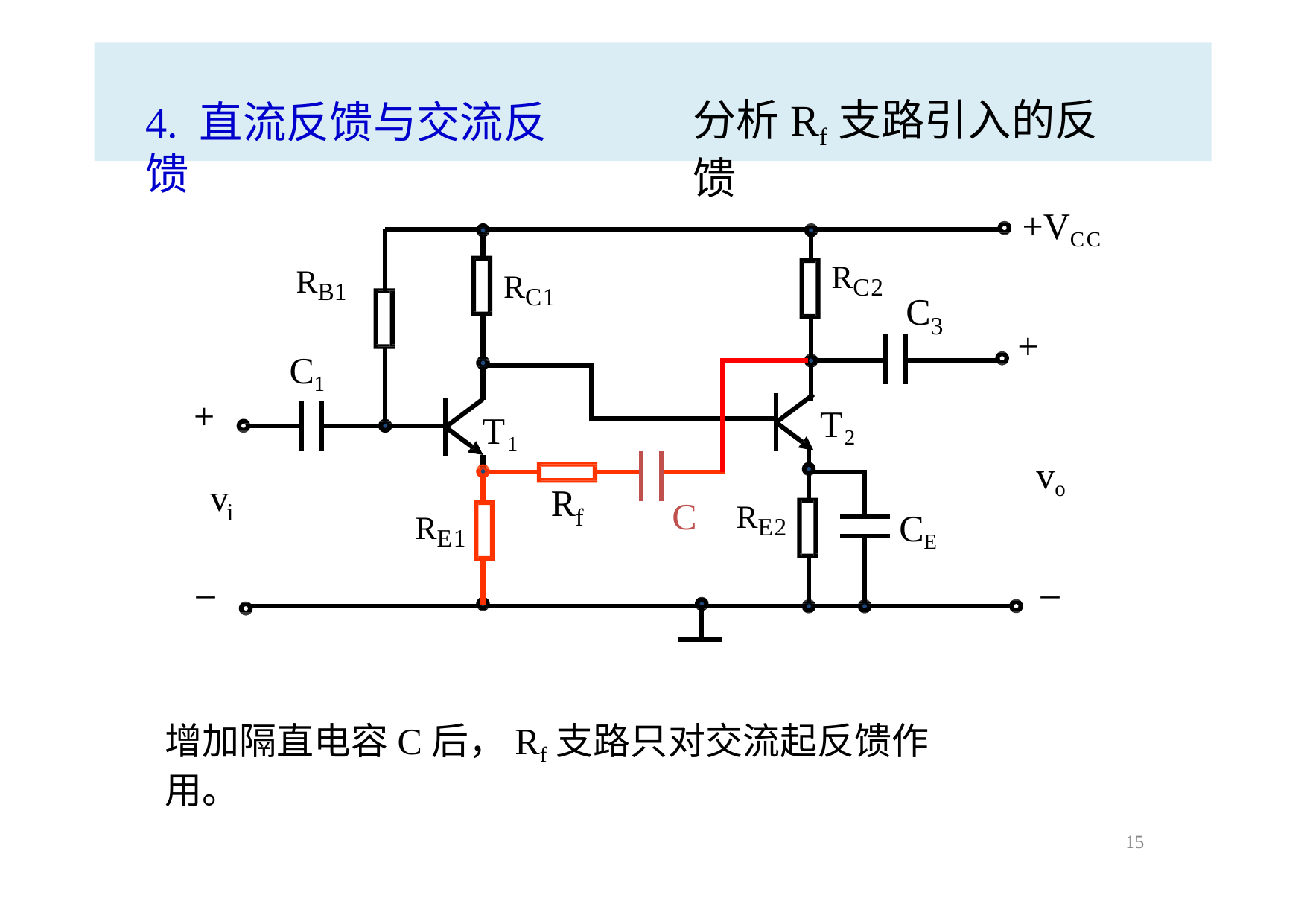

# 分析Rf支路引入的反馈
4. 直流反馈与交流反馈
+VCC

RC2
RB1
RC1
C

3

+

C1

+

T2

T1

vo

v
R
C
i

f
RE2
CE
RE1

–
–

增加隔直电容C后，Rf支路只对交流起反馈作用。
15